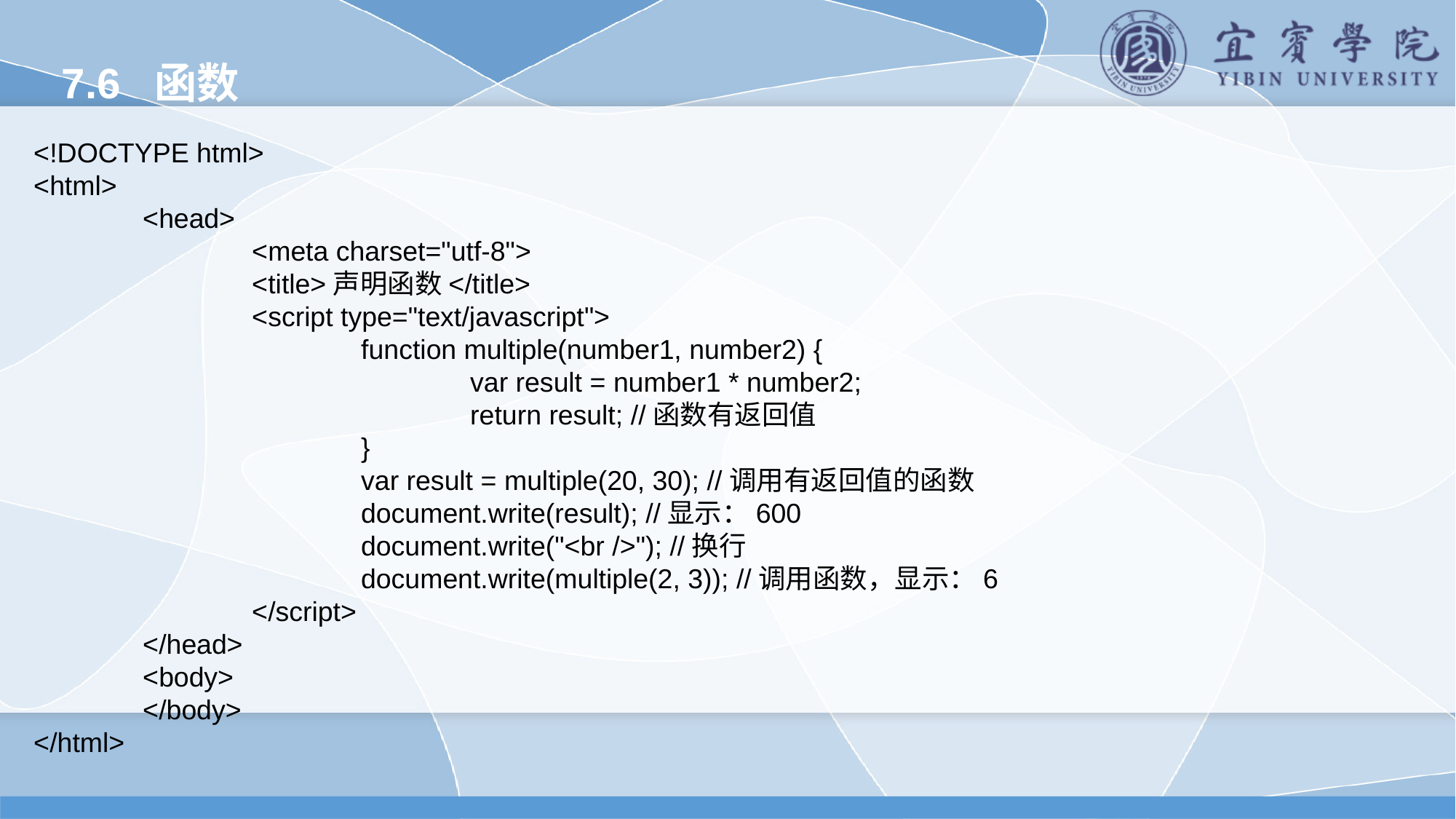

7.6  函数
<!DOCTYPE html>
<html>
	<head>
		<meta charset="utf-8">
		<title>声明函数</title>
		<script type="text/javascript">
			function multiple(number1, number2) {
				var result = number1 * number2;
				return result; //函数有返回值
			}
			var result = multiple(20, 30); //调用有返回值的函数
			document.write(result); //显示：600
			document.write("<br />"); //换行
			document.write(multiple(2, 3)); //调用函数，显示：6
		</script>
	</head>
	<body>
	</body>
</html>